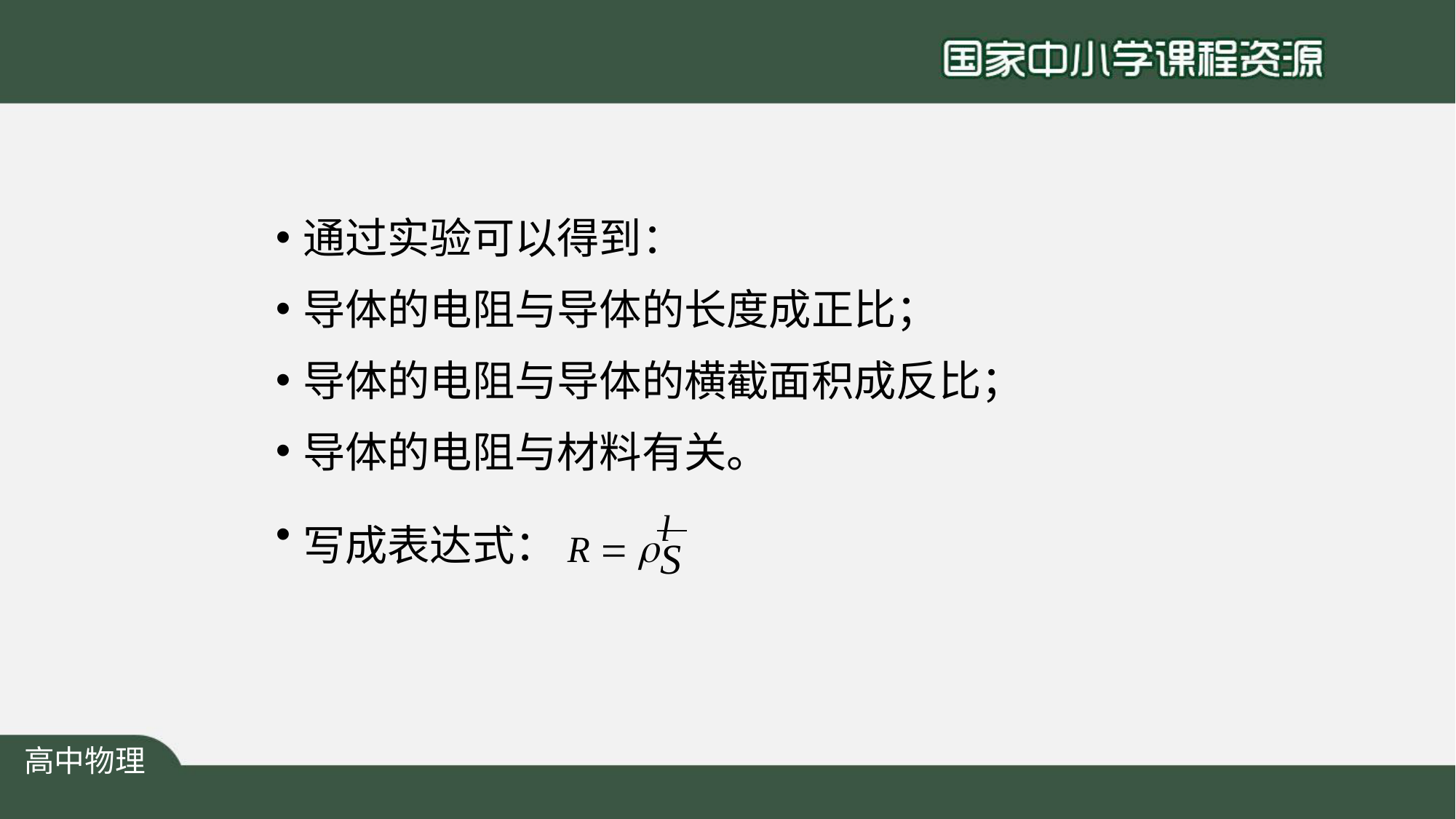

通过实验可以得到：
导体的电阻与导体的长度成正比；
导体的电阻与导体的横截面积成反比；
导体的电阻与材料有关。
写成表达式：R = ρl
S

高中物理